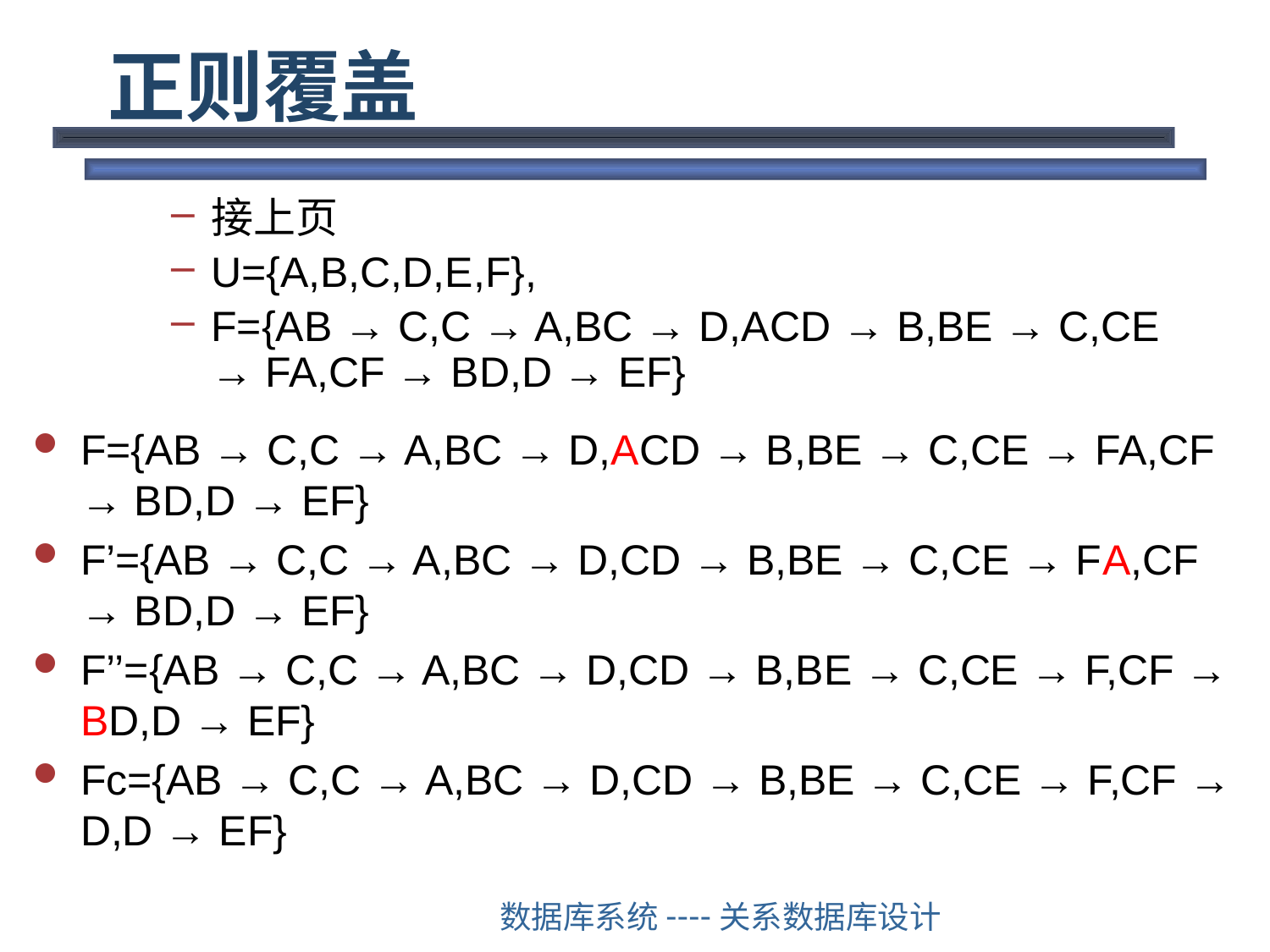

# 正则覆盖
接上页
U={A,B,C,D,E,F},
F={AB → C,C → A,BC → D,ACD → B,BE → C,CE → FA,CF → BD,D → EF}
F={AB → C,C → A,BC → D,ACD → B,BE → C,CE → FA,CF → BD,D → EF}
F’={AB → C,C → A,BC → D,CD → B,BE → C,CE → FA,CF → BD,D → EF}
F’’={AB → C,C → A,BC → D,CD → B,BE → C,CE → F,CF → BD,D → EF}
Fc={AB → C,C → A,BC → D,CD → B,BE → C,CE → F,CF → D,D → EF}
数据库系统----关系数据库设计